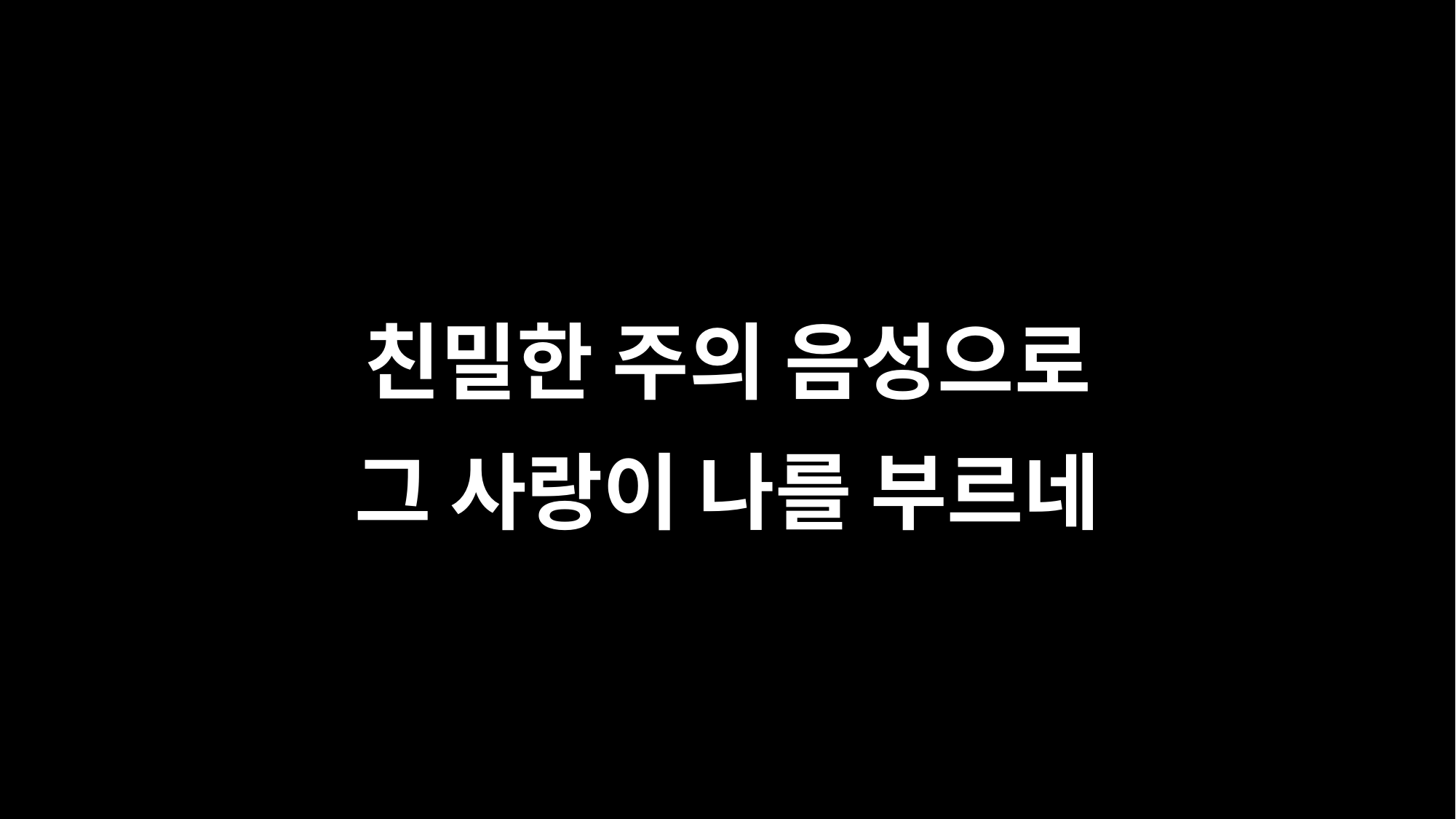

친밀한 주의 음성으로
그 사랑이 나를 부르네